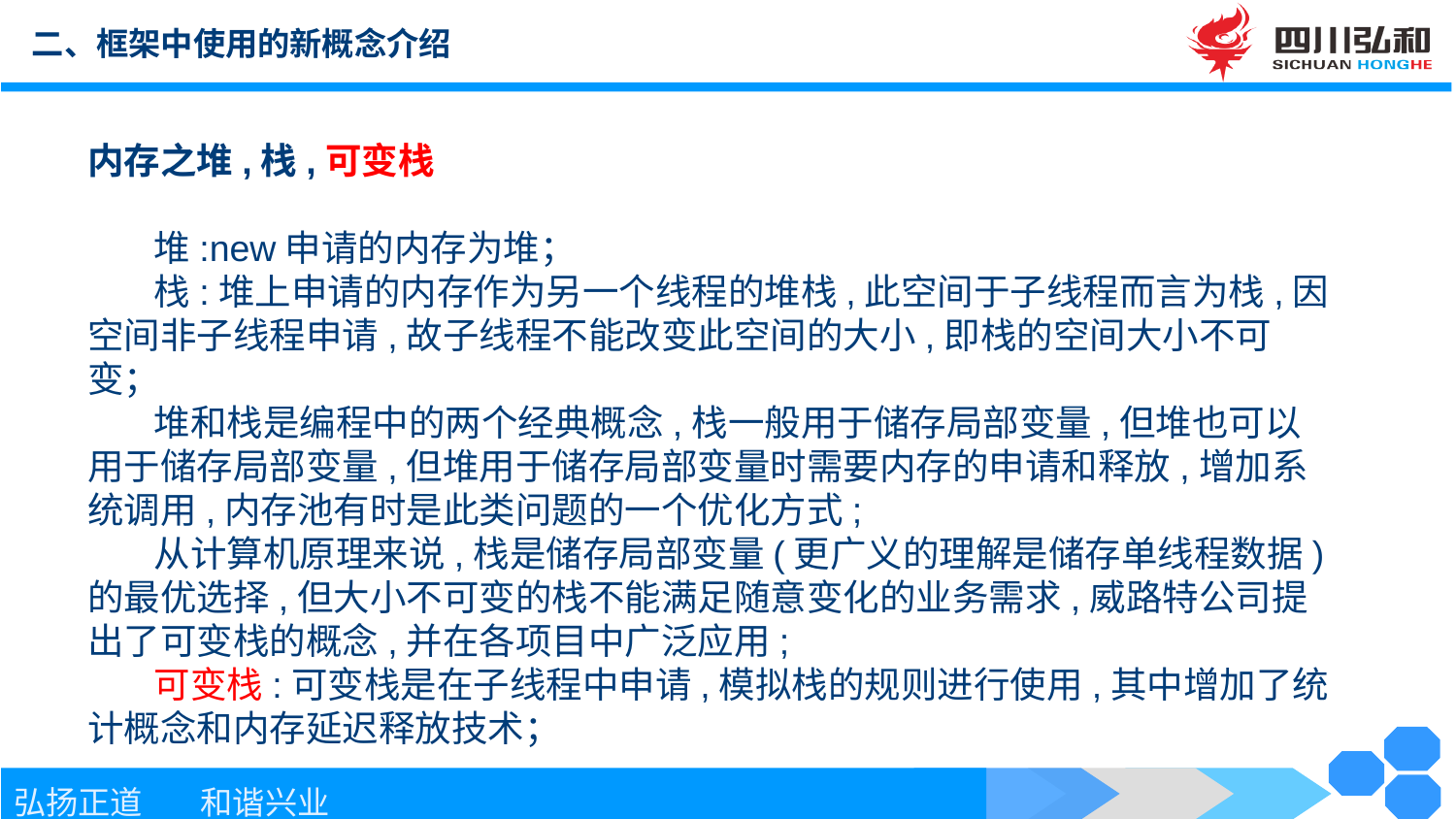

二、框架中使用的新概念介绍

内存之堆,栈,可变栈

       堆:new申请的内存为堆；
       栈:堆上申请的内存作为另一个线程的堆栈,此空间于子线程而言为栈,因空间非子线程申请,故子线程不能改变此空间的大小,即栈的空间大小不可变；
       堆和栈是编程中的两个经典概念,栈一般用于储存局部变量,但堆也可以用于储存局部变量,但堆用于储存局部变量时需要内存的申请和释放,增加系统调用,内存池有时是此类问题的一个优化方式;
       从计算机原理来说,栈是储存局部变量(更广义的理解是储存单线程数据)的最优选择,但大小不可变的栈不能满足随意变化的业务需求,威路特公司提出了可变栈的概念,并在各项目中广泛应用;
       可变栈:可变栈是在子线程中申请,模拟栈的规则进行使用,其中增加了统计概念和内存延迟释放技术；

Suitable for all category, Lorem Ipsum is not simply random text.